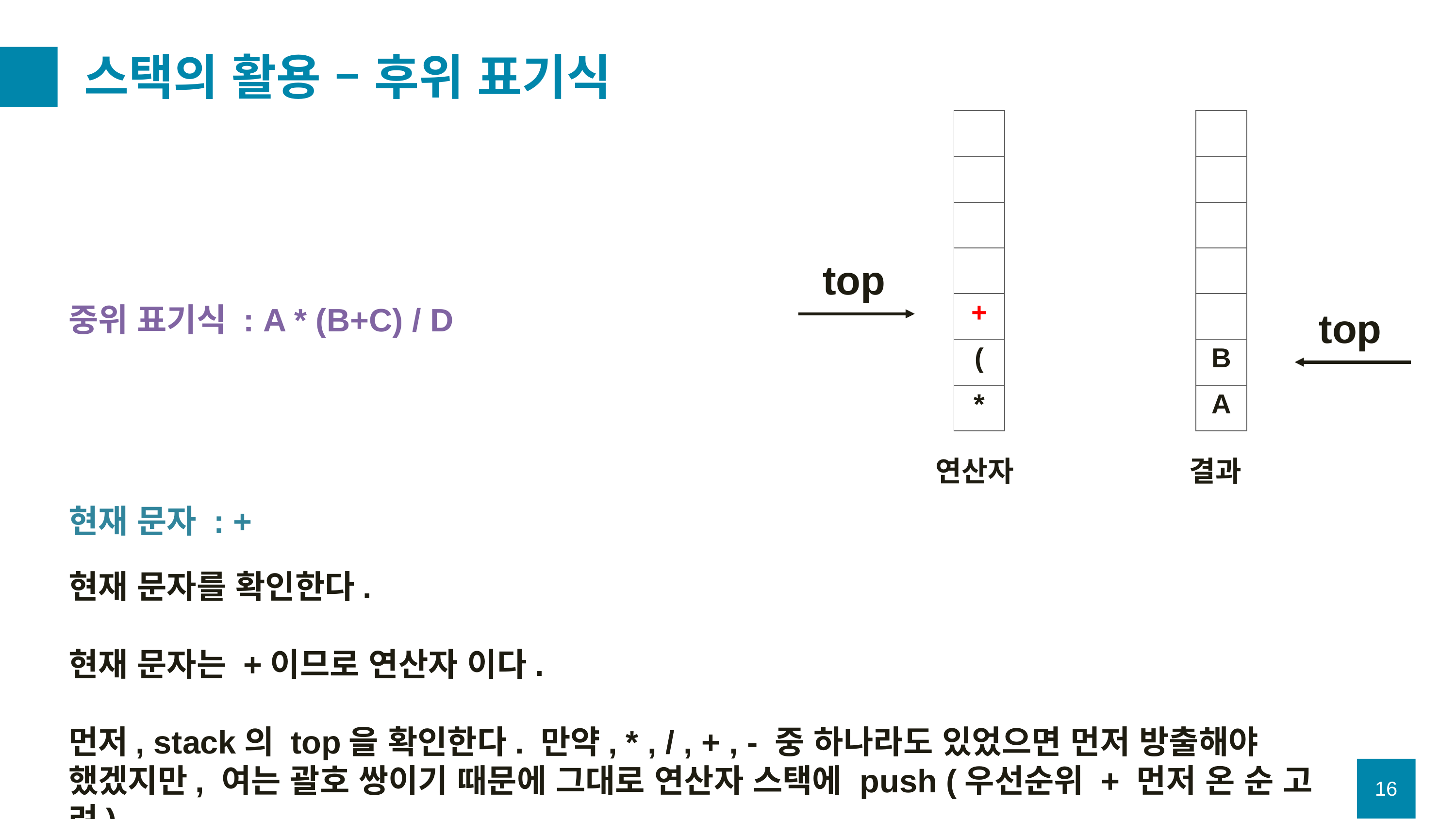

# 스택의 활용 – 후위 표기식
|  |
| --- |
|  |
|  |
|  |
| + |
| ( |
| \* |
|  |
| --- |
|  |
|  |
|  |
|  |
| B |
| A |
top
중위 표기식 : A * (B+C) / D
top
연산자
결과
현재 문자 : +
현재 문자를 확인한다.

현재 문자는 +이므로 연산자 이다.

먼저, stack의 top을 확인한다. 만약, * , / , + , - 중 하나라도 있었으면 먼저 방출해야 했겠지만, 여는 괄호 쌍이기 때문에 그대로 연산자 스택에 push (우선순위 + 먼저 온 순 고려)
16